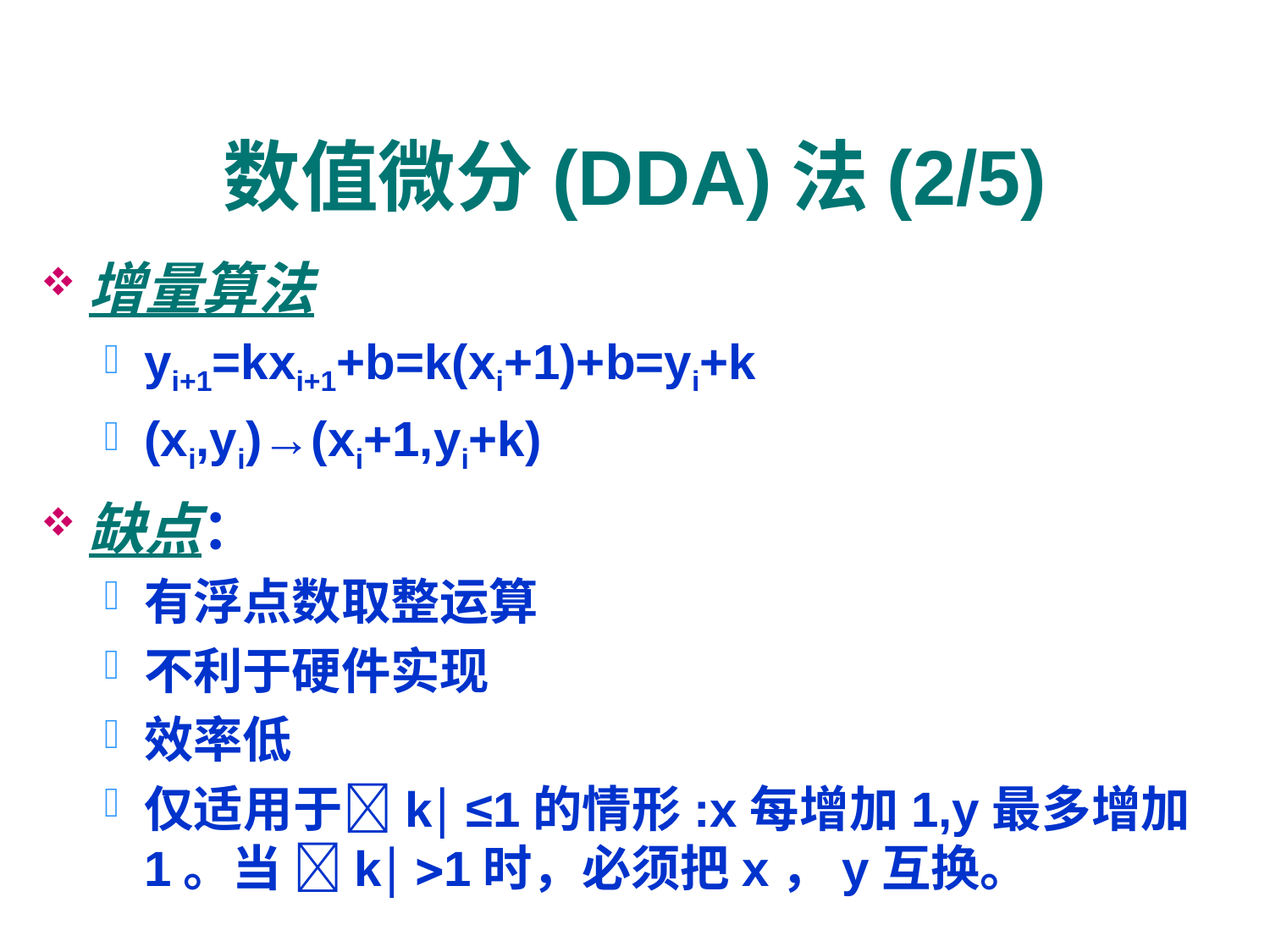

# 数值微分(DDA)法(2/5)
增量算法
yi+1=kxi+1+b=k(xi+1)+b=yi+k
(xi,yi)→(xi+1,yi+k)
缺点：
有浮点数取整运算
不利于硬件实现
效率低
仅适用于|k| ≤1的情形:x每增加1,y最多增加1。当 |k| >1时，必须把x，y互换。